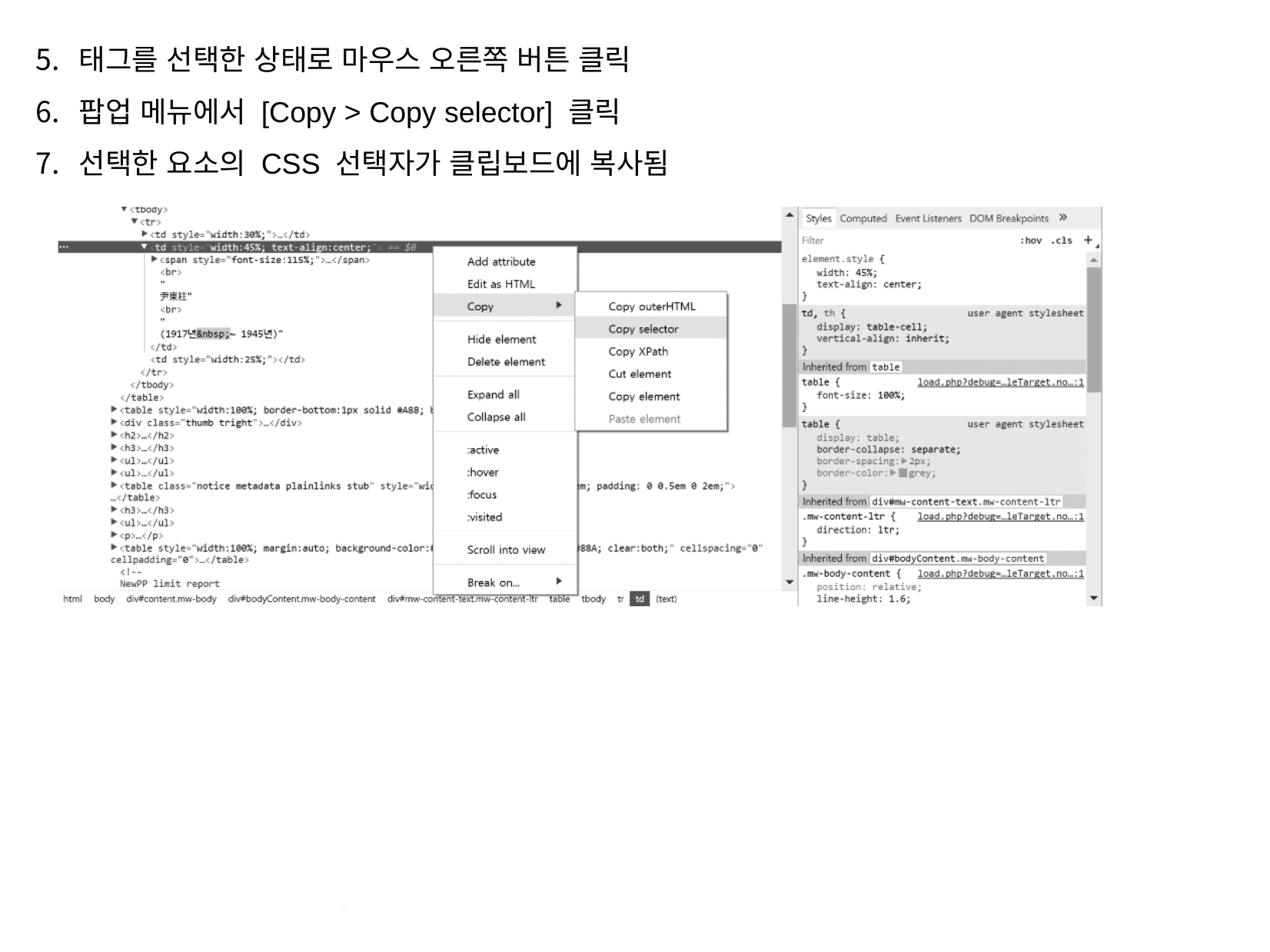

태그를 선택한 상태로 마우스 오른쪽 버튼 클릭
팝업 메뉴에서 [Copy > Copy selector] 클릭
선택한 요소의 CSS 선택자가 클립보드에 복사됨